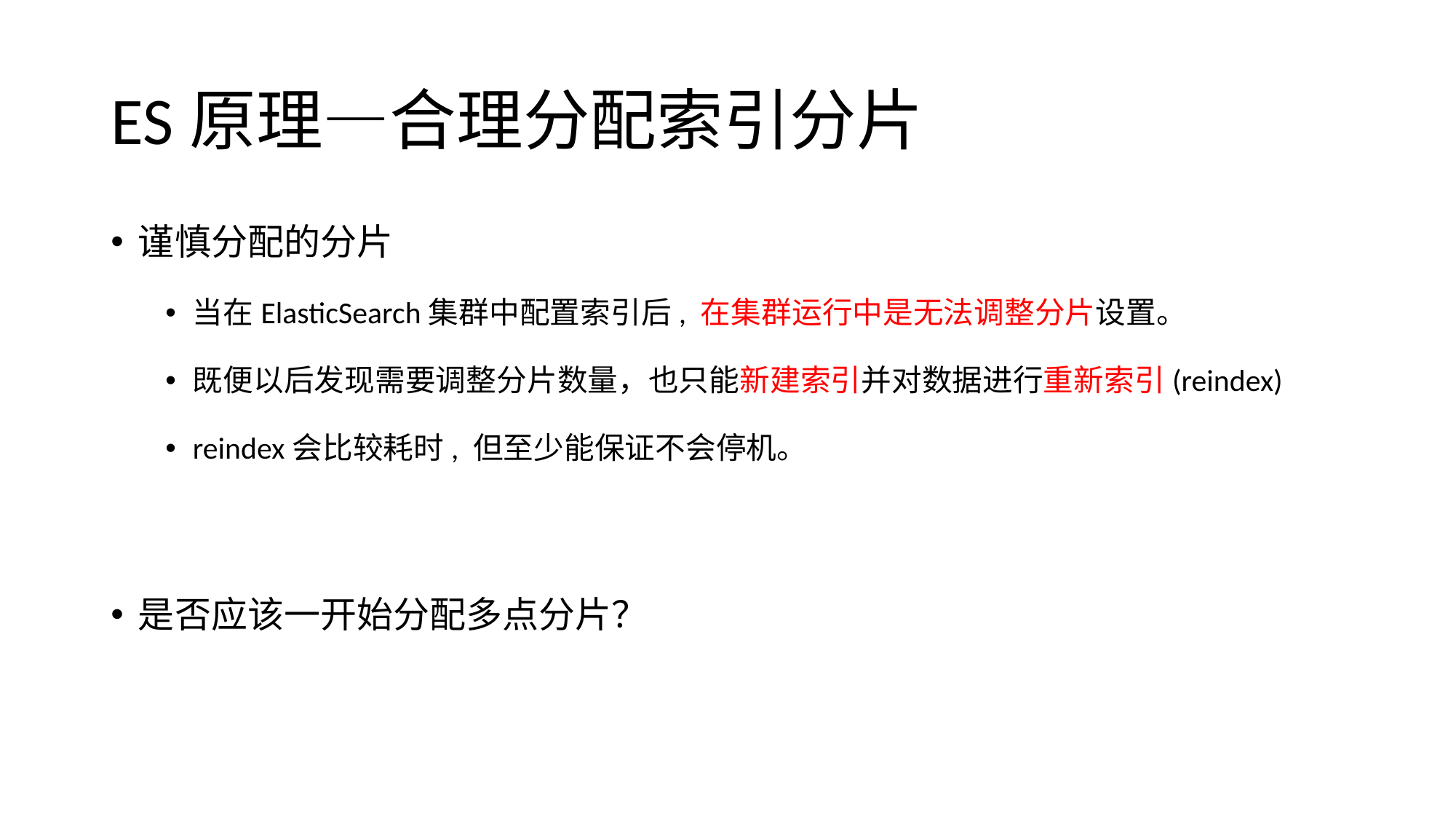

# ES原理—合理分配索引分片
谨慎分配的分片
当在ElasticSearch集群中配置索引后, 在集群运行中是无法调整分片设置。
既便以后发现需要调整分片数量，也只能新建索引并对数据进行重新索引(reindex)
reindex会比较耗时, 但至少能保证不会停机。

是否应该一开始分配多点分片？